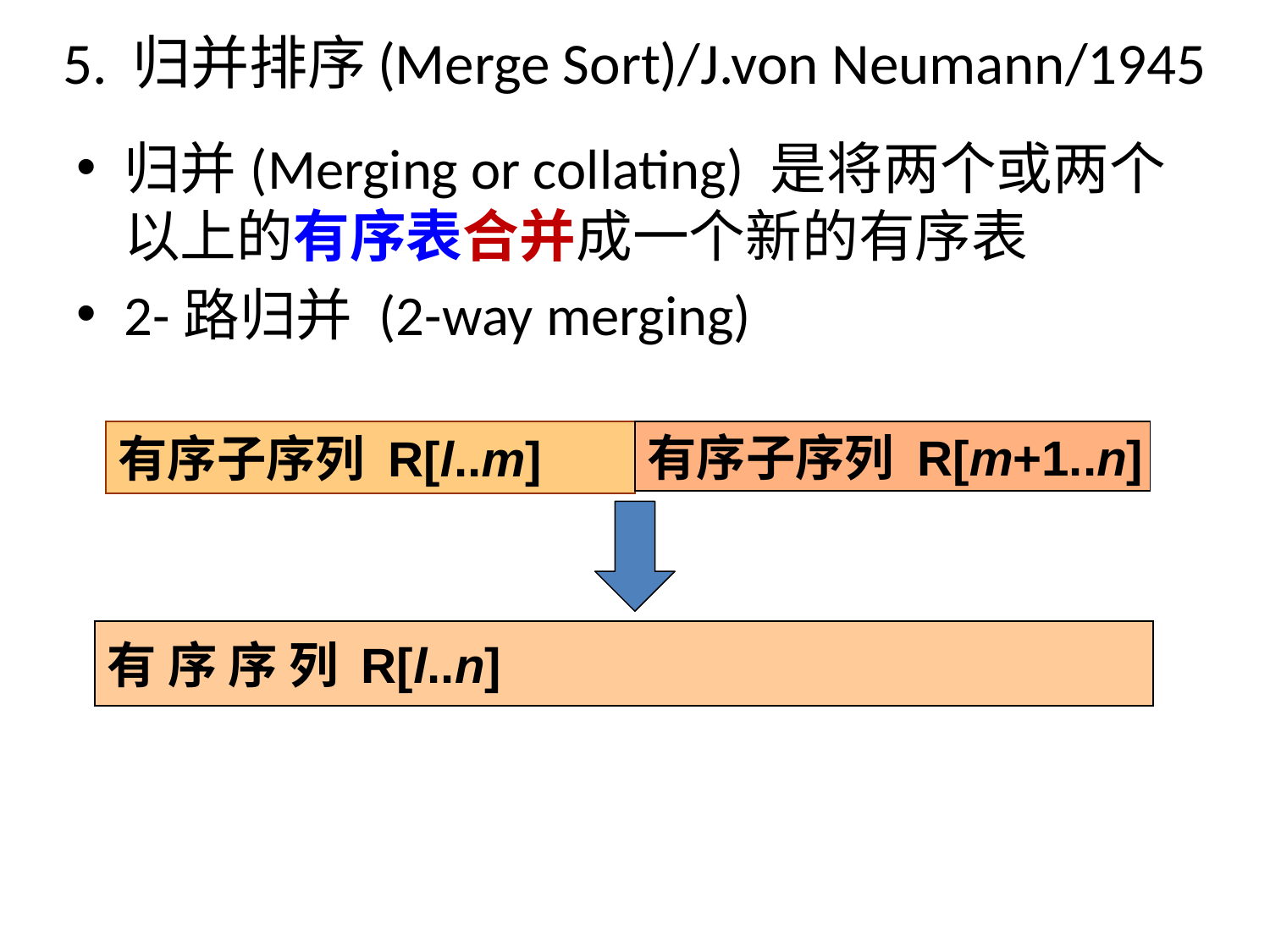

# 5. 归并排序(Merge Sort)/J.von Neumann/1945
归并(Merging or collating) 是将两个或两个以上的有序表合并成一个新的有序表
2-路归并 (2-way merging)
有序子序列 R[l..m]
有序子序列 R[m+1..n]

有 序 序 列 R[l..n]